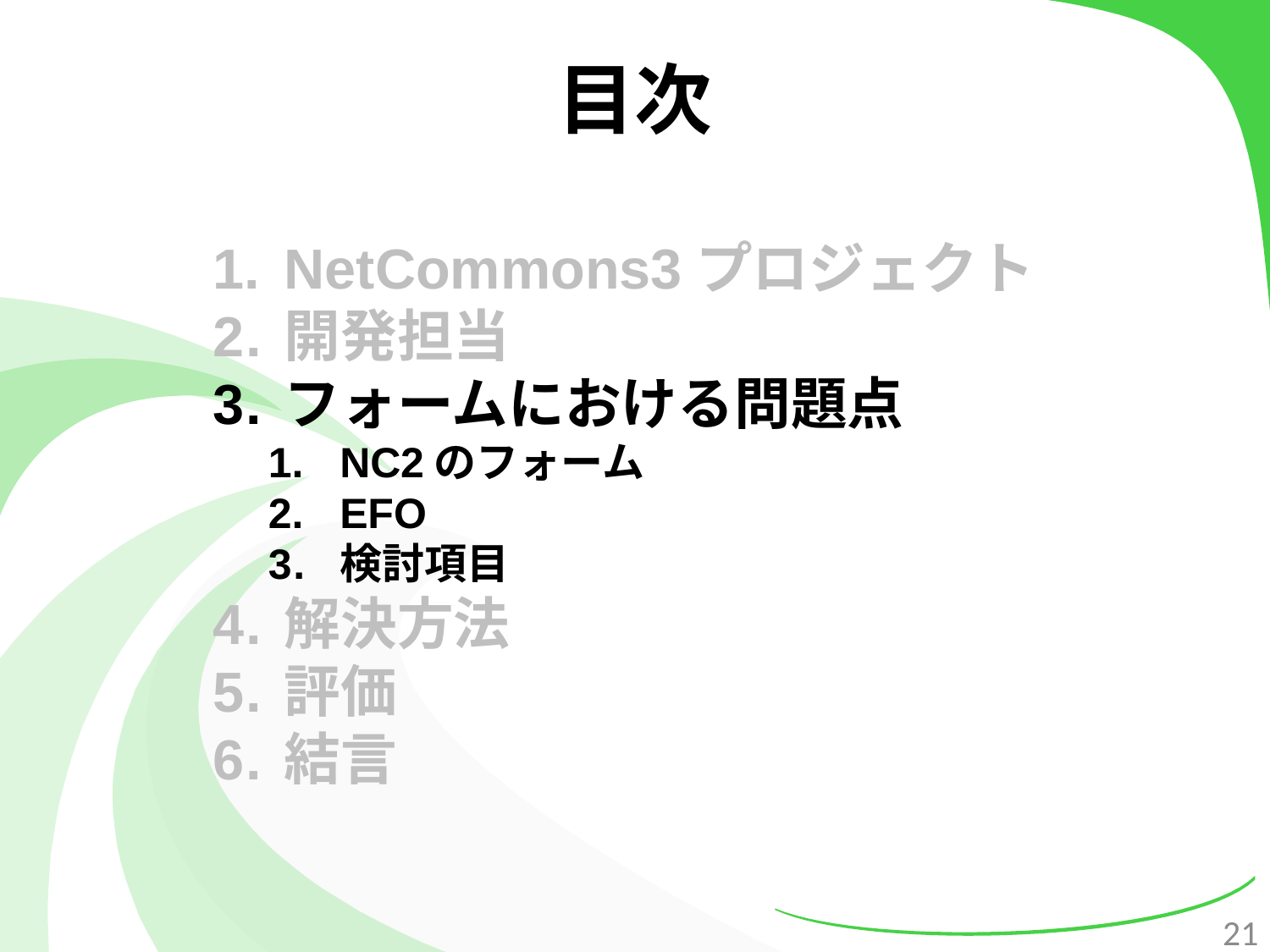

# 目次
NetCommons3プロジェクト
開発担当
フォームにおける問題点
NC2のフォーム
EFO
検討項目
解決方法
評価
結言
21